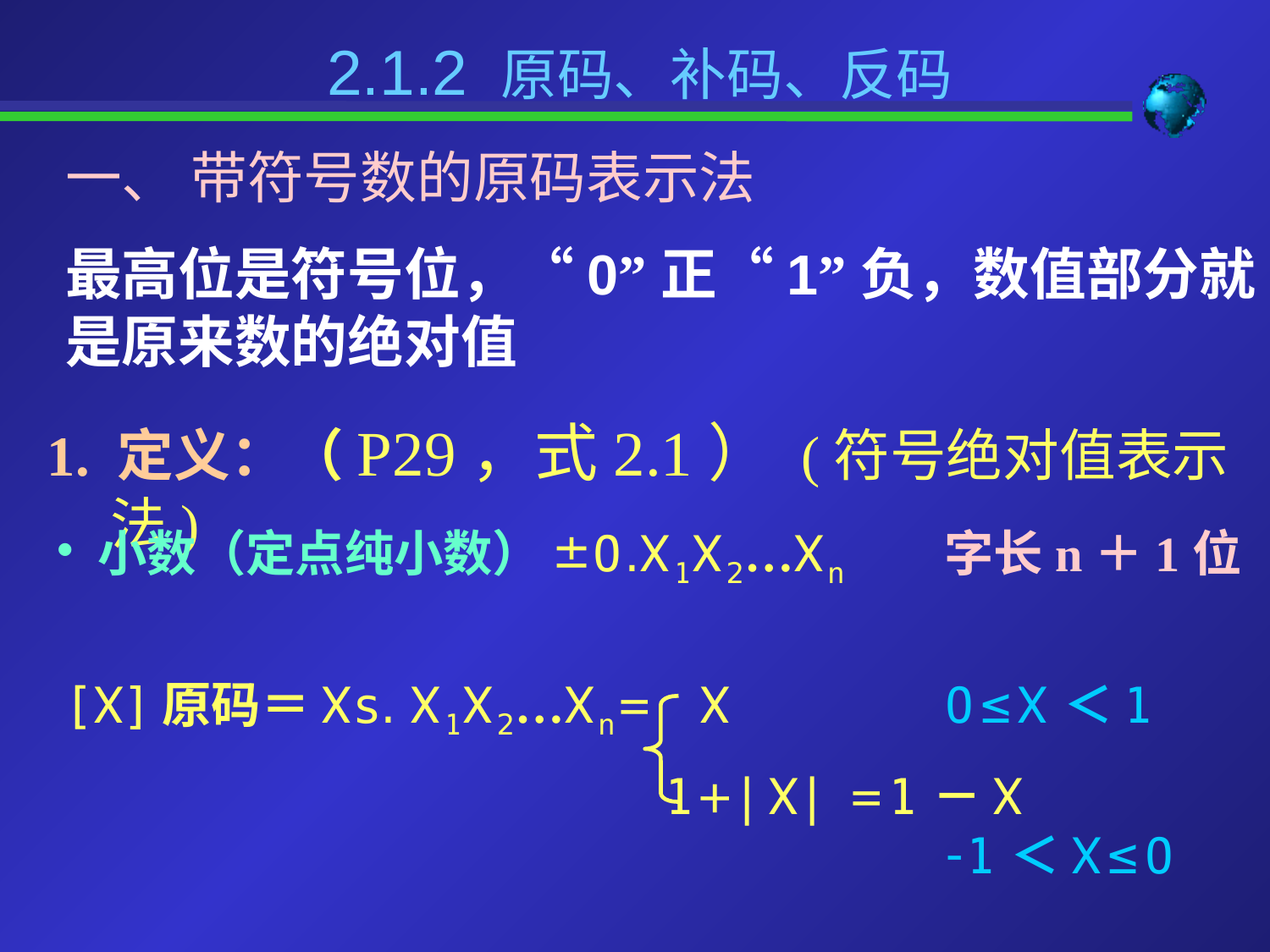

2.1.2 原码、补码、反码
一、 带符号数的原码表示法
最高位是符号位，“0”正“1”负，数值部分就是原来数的绝对值
1. 定义：（P29，式2.1） (符号绝对值表示法)
 小数（定点纯小数）±0.X1X2…Xn      字长n＋1位
 [X]原码＝Xs. X1X2…Xn=   X		0≤X＜1
				       1+|X| =1－X
							-1＜X≤0